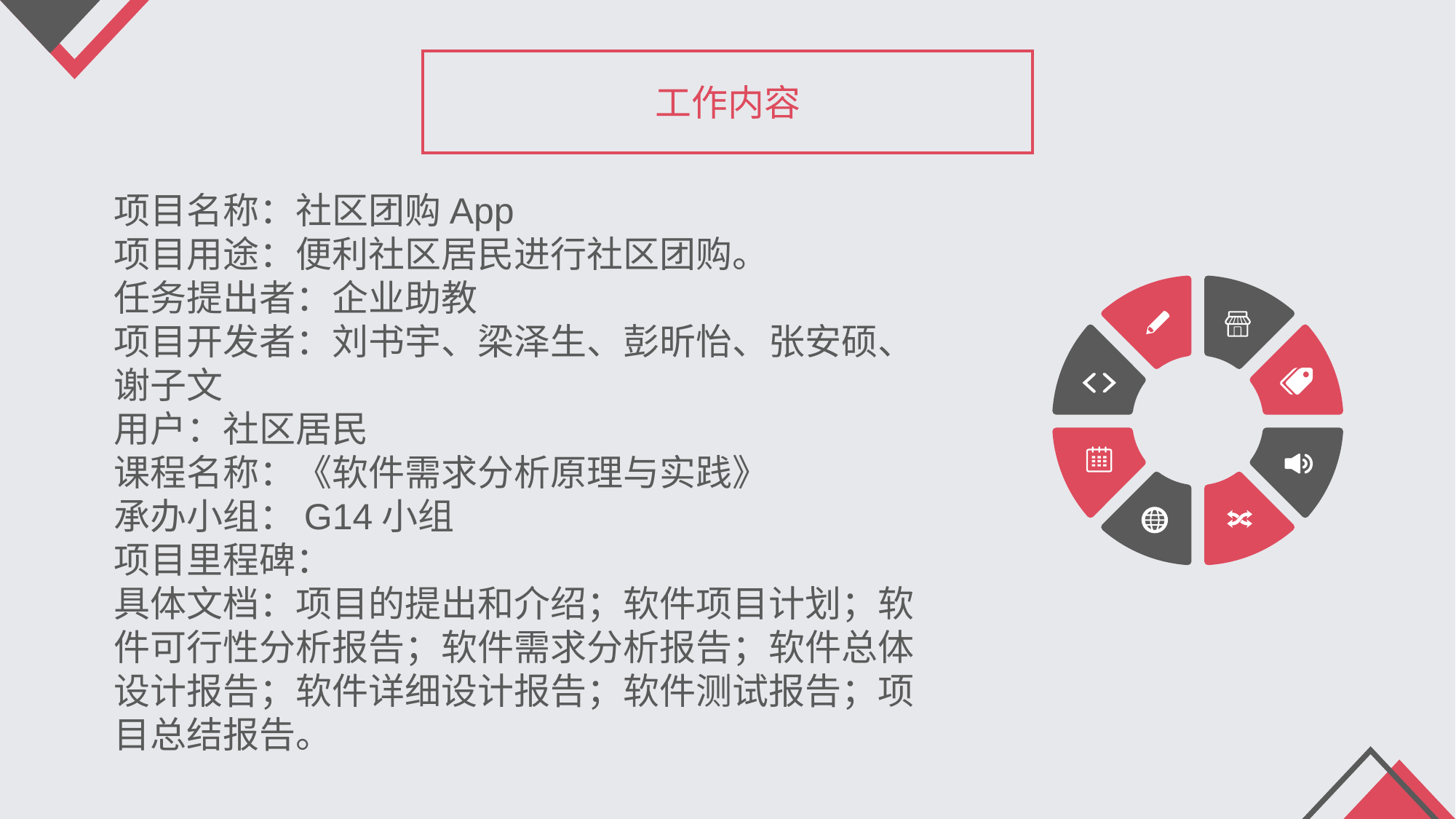

工作内容
项目名称：社区团购App
项目用途：便利社区居民进行社区团购。
任务提出者：企业助教
项目开发者：刘书宇、梁泽生、彭昕怡、张安硕、谢子文
用户：社区居民
课程名称：《软件需求分析原理与实践》
承办小组：G14小组
项目里程碑：
具体文档：项目的提出和介绍；软件项目计划；软件可行性分析报告；软件需求分析报告；软件总体设计报告；软件详细设计报告；软件测试报告；项目总结报告。